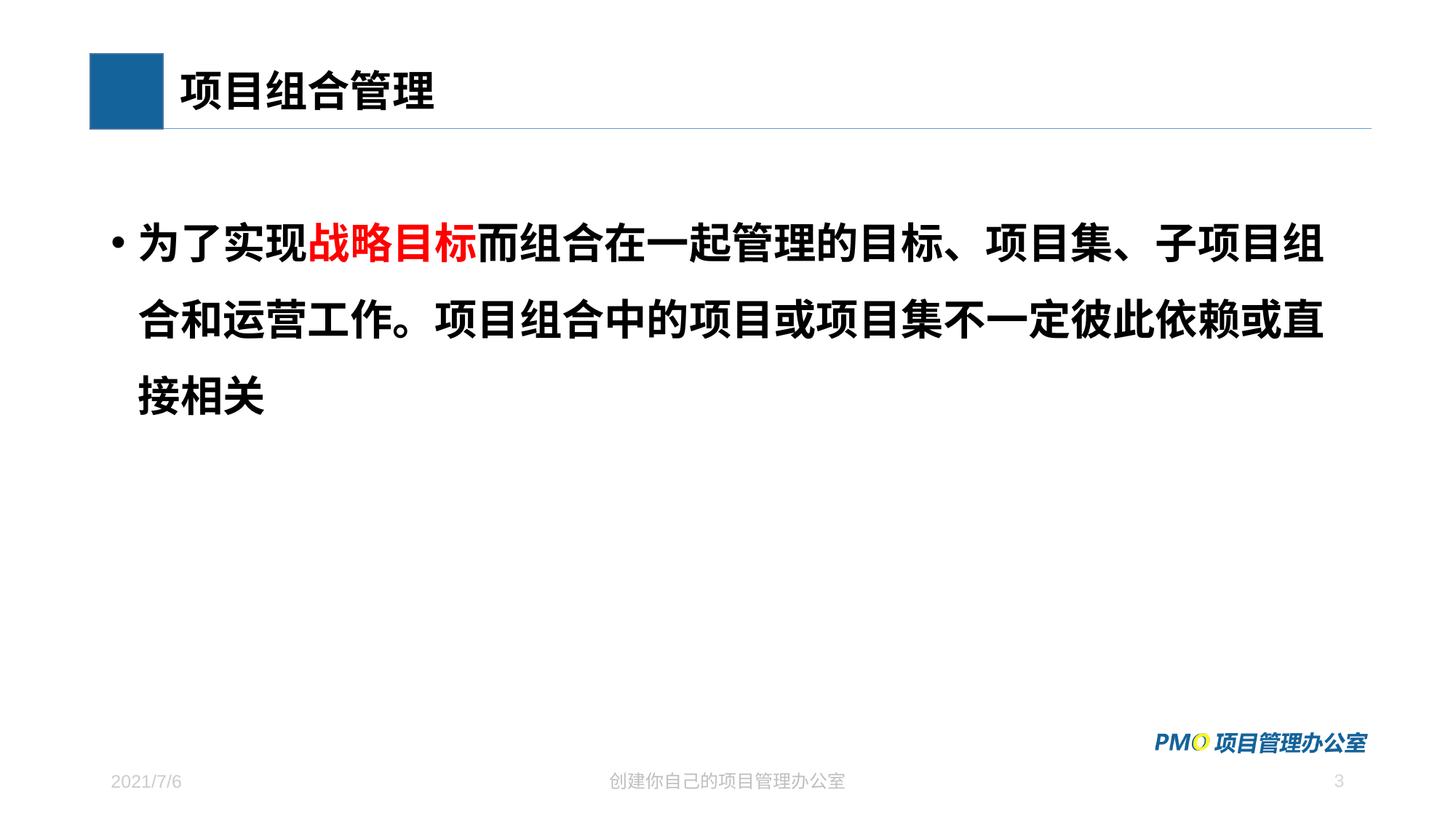

# 项目组合管理
为了实现战略目标而组合在一起管理的目标、项目集、子项目组合和运营工作。项目组合中的项目或项目集不一定彼此依赖或直接相关
3
2021/7/6
创建你自己的项目管理办公室